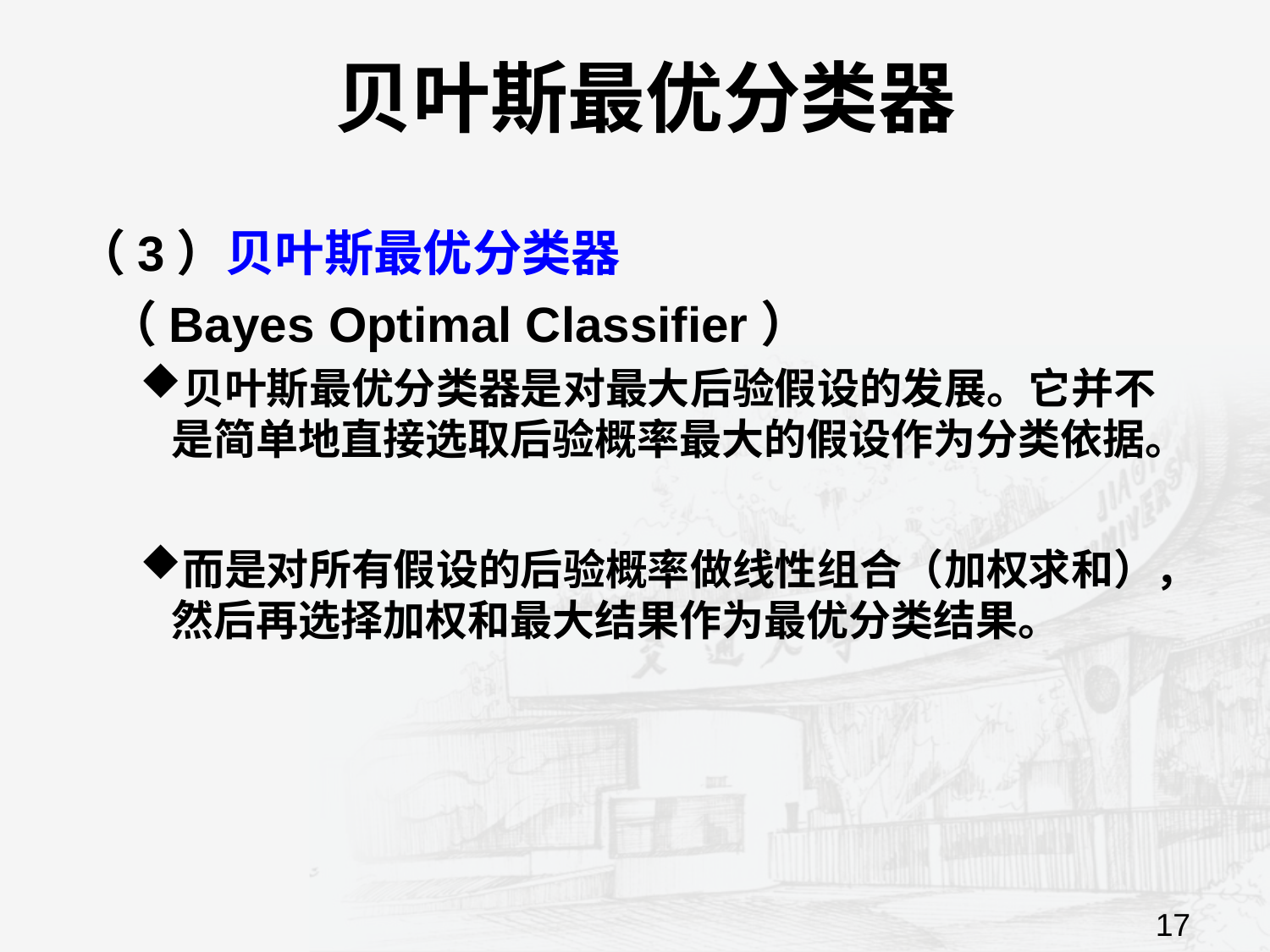

# 贝叶斯最优分类器
（3）贝叶斯最优分类器
	（Bayes Optimal Classifier）
贝叶斯最优分类器是对最大后验假设的发展。它并不是简单地直接选取后验概率最大的假设作为分类依据。

而是对所有假设的后验概率做线性组合（加权求和），然后再选择加权和最大结果作为最优分类结果。

17